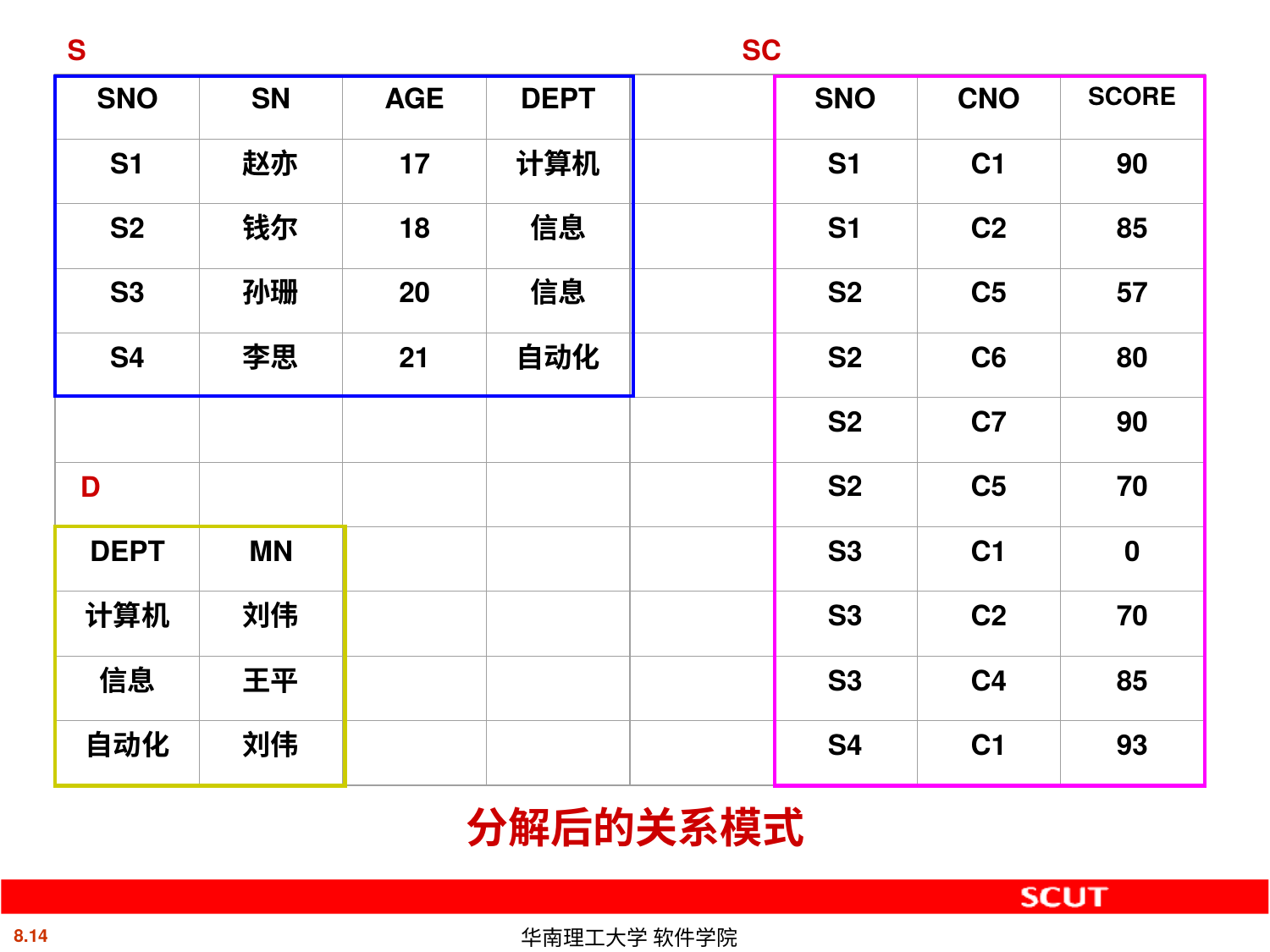

S                                                                                    SC

SNO

SN

AGE

DEPT

SNO

CNO

SCORE

S1

赵亦

17

计算机

S1

C1

90

S2

钱尔

18

信息

S1

C2

85

S3

孙珊

20

信息

S2

C5

57

S4

李思

21

自动化

S2

C6

80

S2

C7

90

D

S2

C5

70

DEPT

MN

S3

C1

0

计算机

刘伟

S3

C2

70

信息

王平

S3

C4

85

自动化

刘伟

S4

C1

93

分解后的关系模式